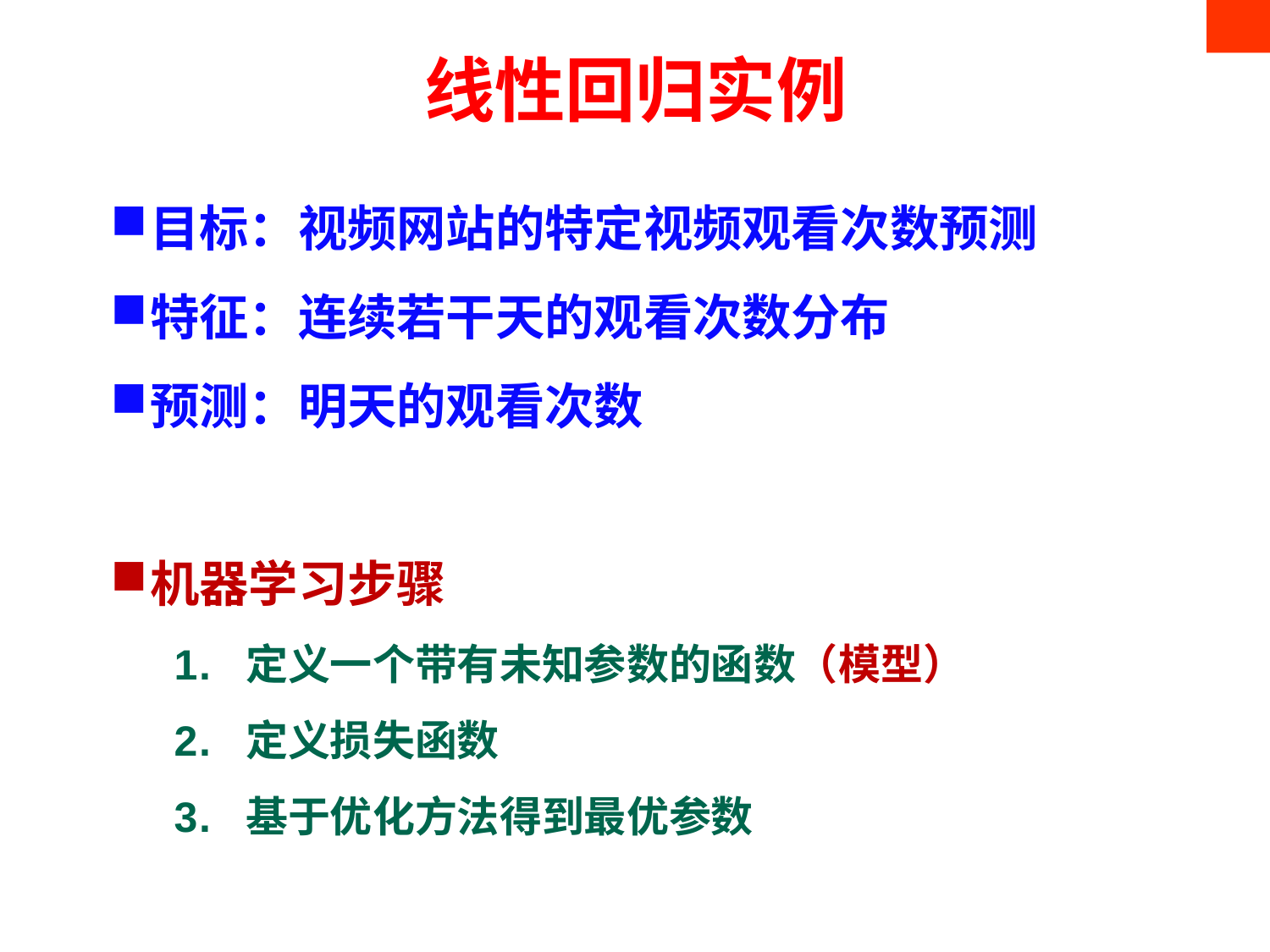

11
# 线性回归实例
目标：视频网站的特定视频观看次数预测
特征：连续若干天的观看次数分布
预测：明天的观看次数

机器学习步骤
定义一个带有未知参数的函数（模型）
定义损失函数
基于优化方法得到最优参数